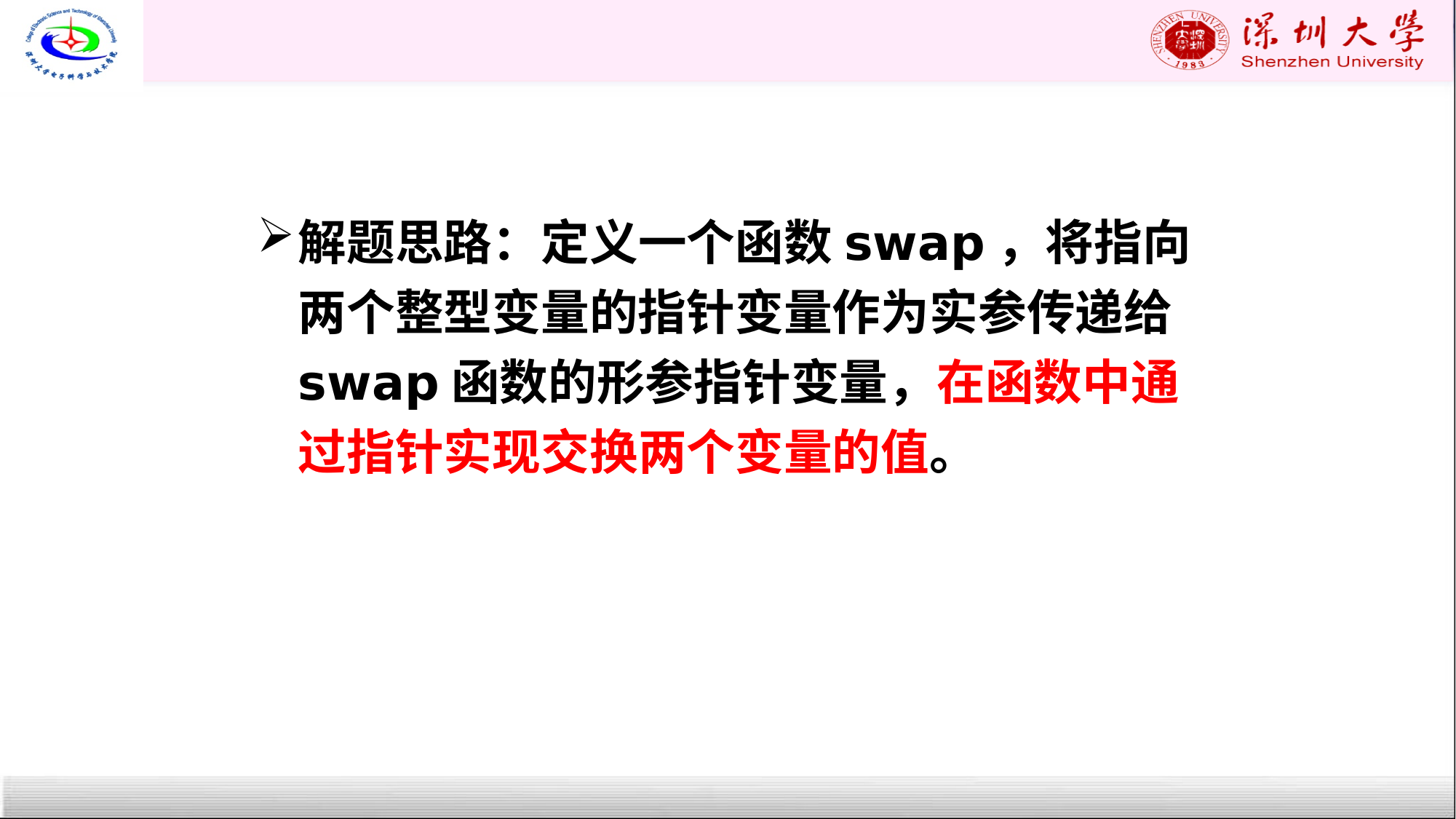

解题思路：定义一个函数swap，将指向两个整型变量的指针变量作为实参传递给swap函数的形参指针变量，在函数中通过指针实现交换两个变量的值。
19